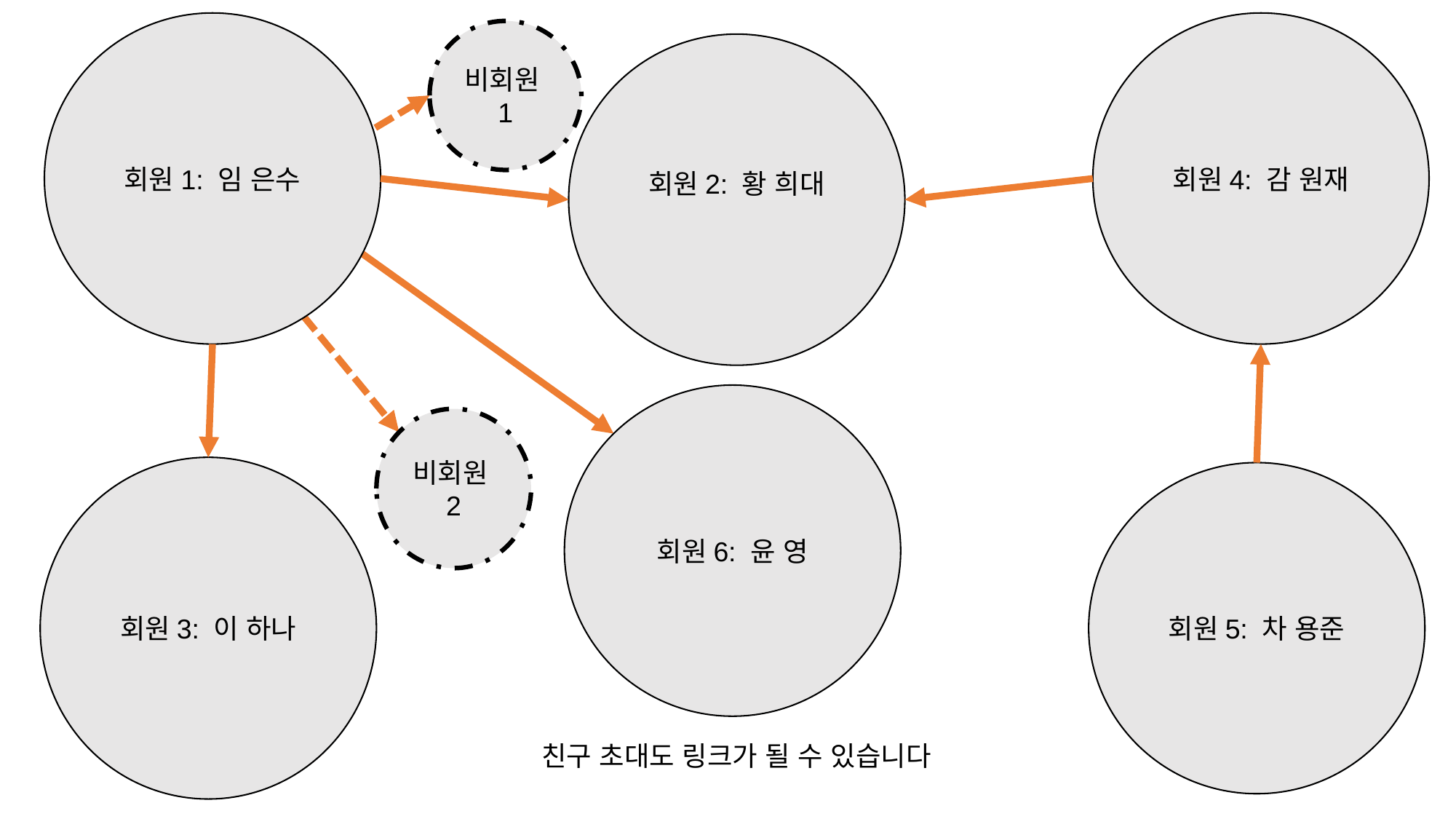

회원1: 임 은수
회원4: 감 원재
비회원1
회원2: 황 희대

회원6: 윤 영
비회원2
회원3: 이 하나
회원5: 차 용준
친구 초대도 링크가 될 수 있습니다